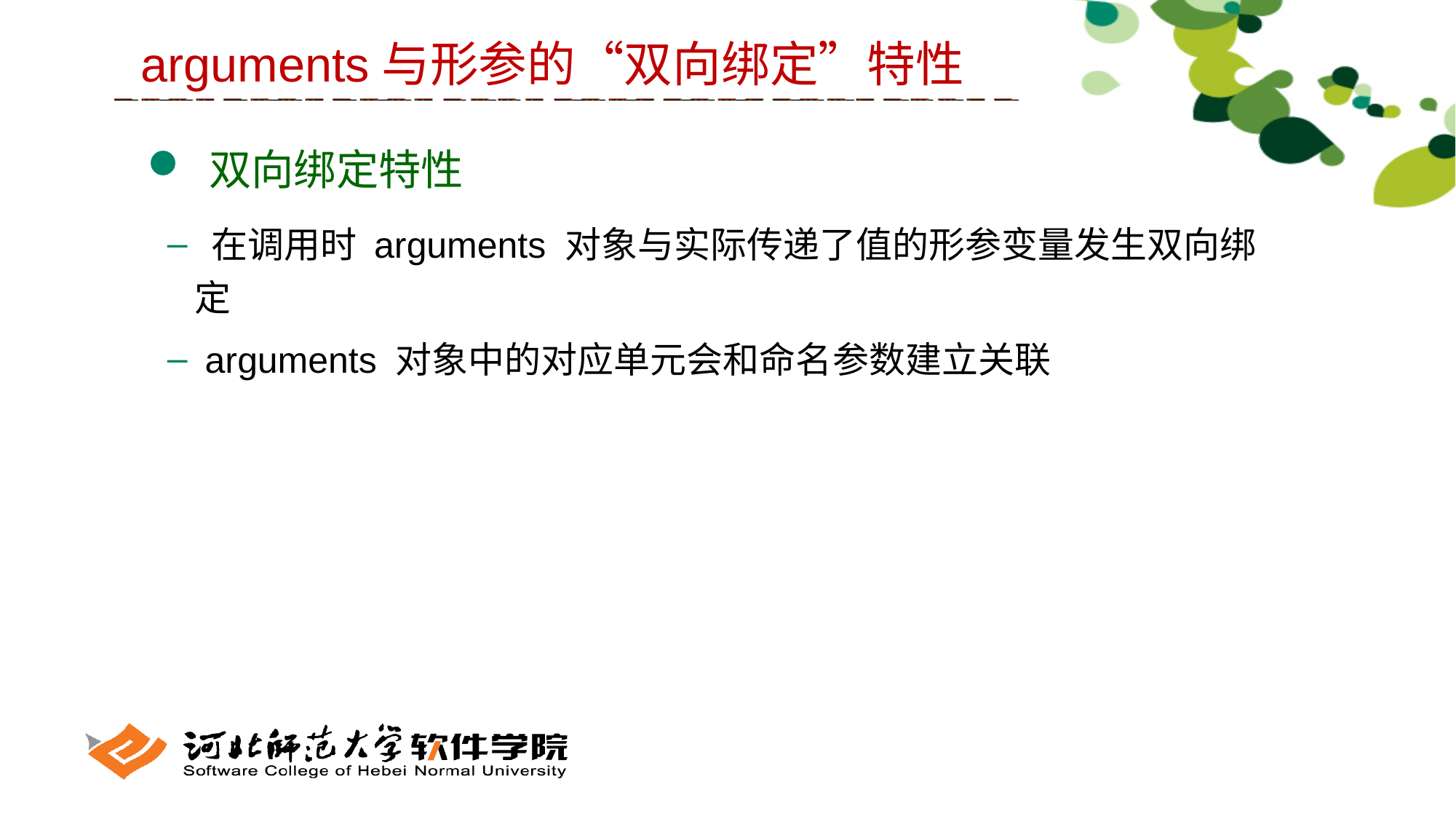

arguments与形参的“双向绑定”特性

 双向绑定特性
 在调用时 arguments 对象与实际传递了值的形参变量发生双向绑定
 arguments 对象中的对应单元会和命名参数建立关联